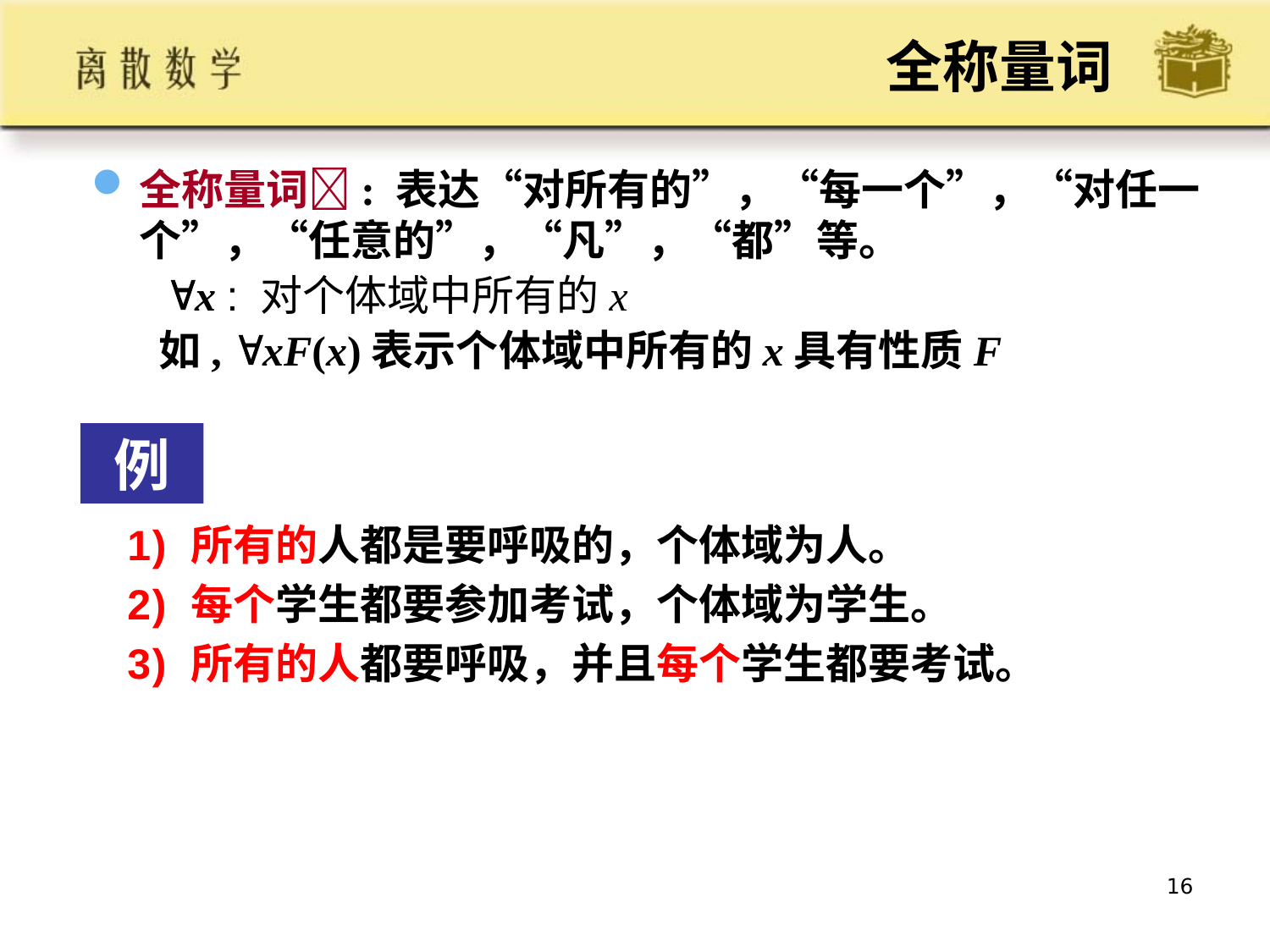

# 全称量词
全称量词∀: 表达“对所有的”，“每一个”，“对任一个”，“任意的”，“凡”，“都”等。
 ∀x : 对个体域中所有的x
      如, ∀xF(x)表示个体域中所有的x具有性质F
例
所有的人都是要呼吸的，个体域为人。
每个学生都要参加考试，个体域为学生。
所有的人都要呼吸，并且每个学生都要考试。
16